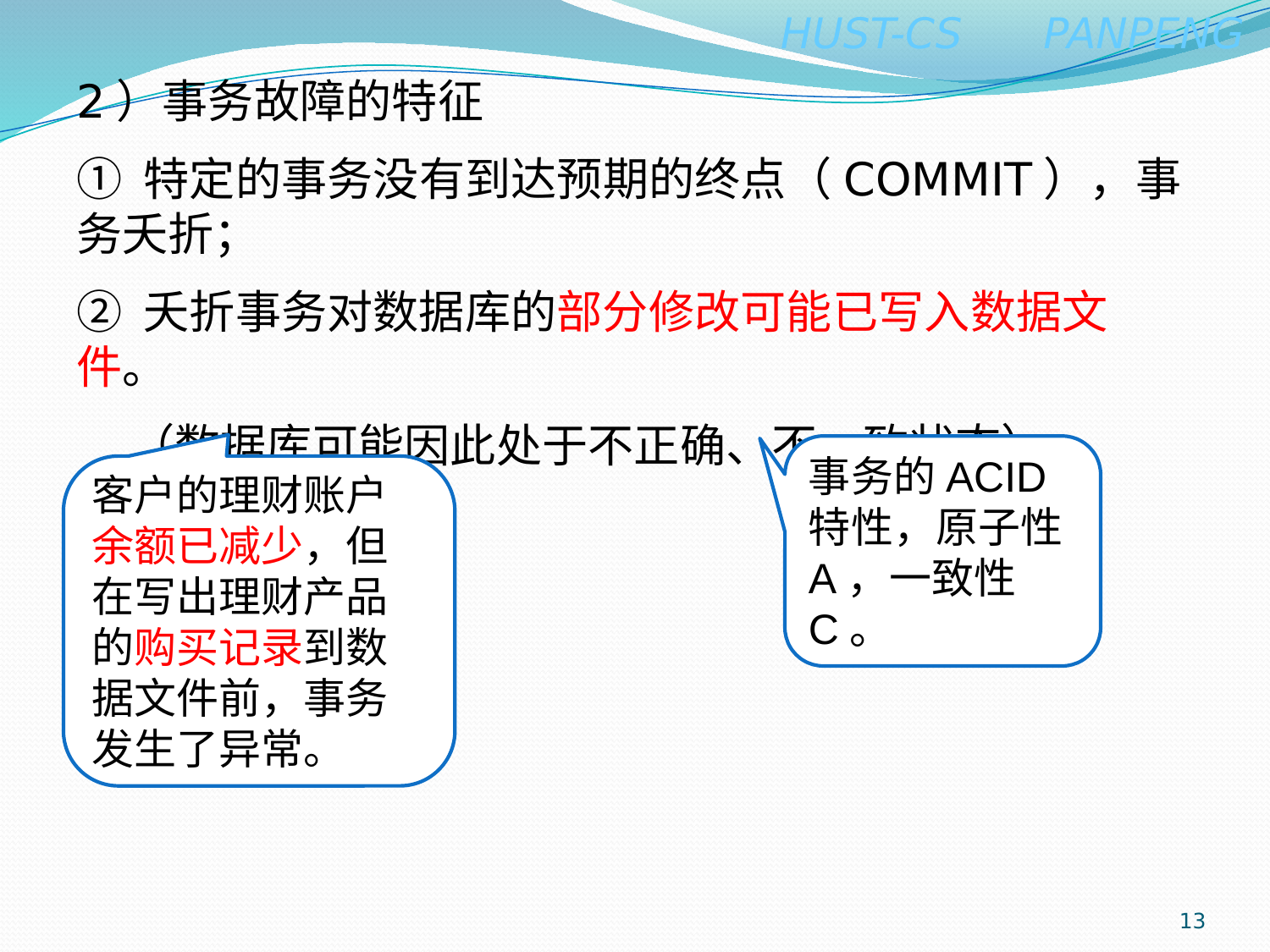

2）事务故障的特征
① 特定的事务没有到达预期的终点（COMMIT），事务夭折；
② 夭折事务对数据库的部分修改可能已写入数据文件。
    （数据库可能因此处于不正确、不一致状态）
事务的ACID特性，原子性A，一致性C。
客户的理财账户余额已减少，但在写出理财产品的购买记录到数据文件前，事务发生了异常。
13